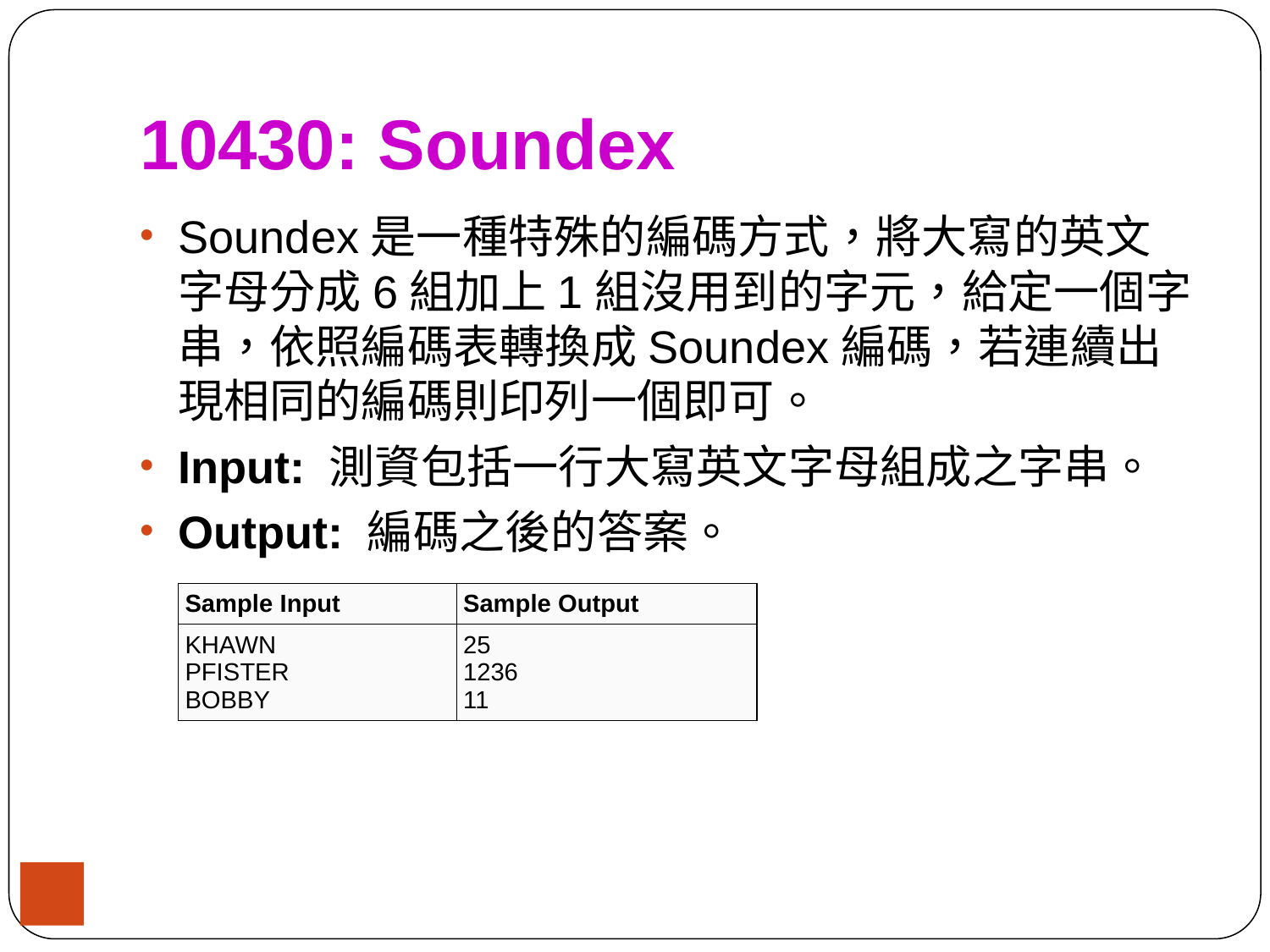

# 10430: Soundex
Soundex是一種特殊的編碼方式，將大寫的英文字母分成6組加上1組沒用到的字元，給定一個字串，依照編碼表轉換成Soundex編碼，若連續出現相同的編碼則印列一個即可。
Input: 測資包括一行大寫英文字母組成之字串。
Output: 編碼之後的答案。
| Sample Input | Sample Output |
| --- | --- |
| KHAWN PFISTER BOBBY | 25 1236 11 |